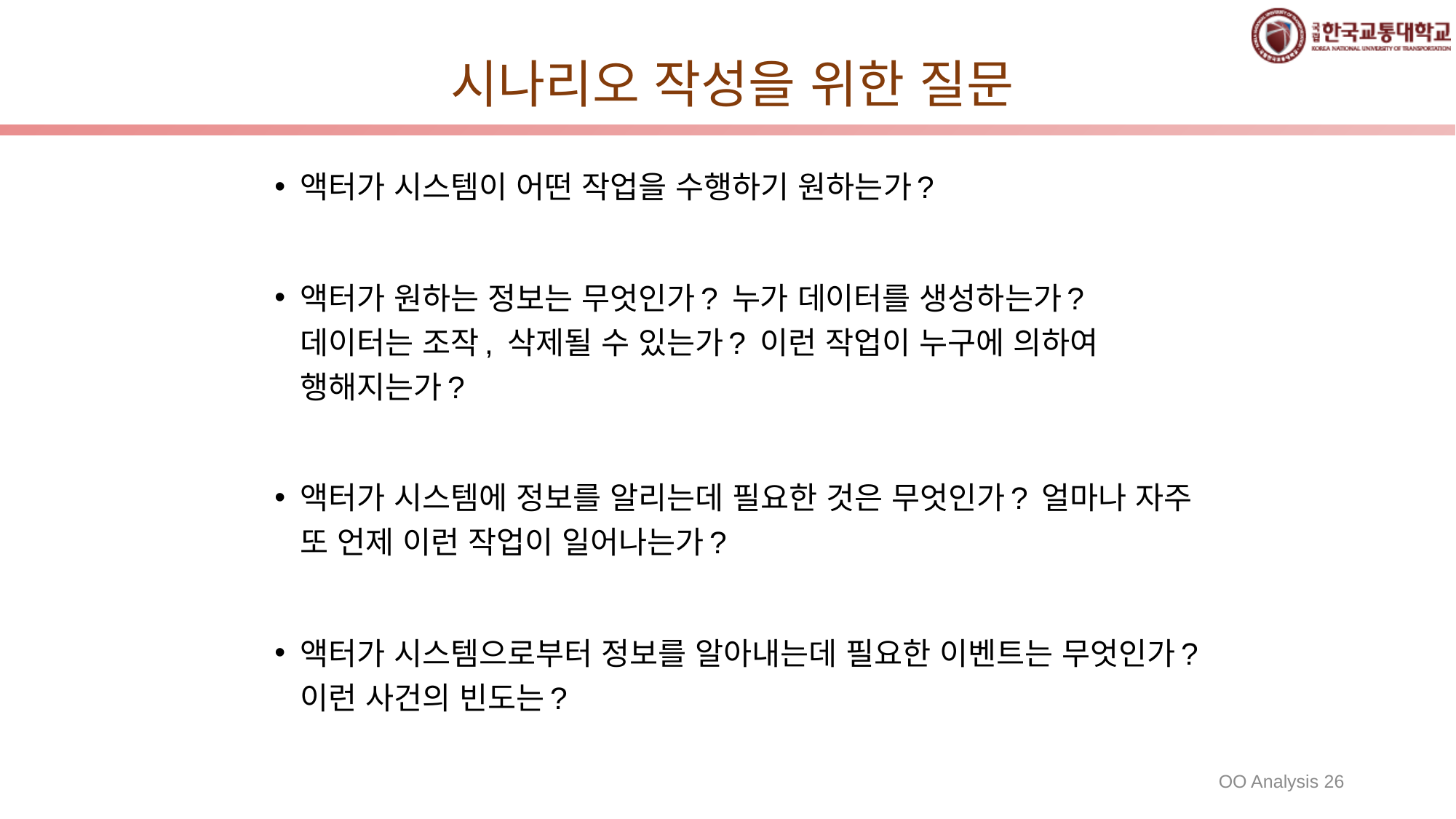

# 시나리오 작성을 위한 질문
액터가 시스템이 어떤 작업을 수행하기 원하는가?

액터가 원하는 정보는 무엇인가? 누가 데이터를 생성하는가? 데이터는 조작, 삭제될 수 있는가? 이런 작업이 누구에 의하여 행해지는가?

액터가 시스템에 정보를 알리는데 필요한 것은 무엇인가? 얼마나 자주 또 언제 이런 작업이 일어나는가?

액터가 시스템으로부터 정보를 알아내는데 필요한 이벤트는 무엇인가? 이런 사건의 빈도는?
OO Analysis 26